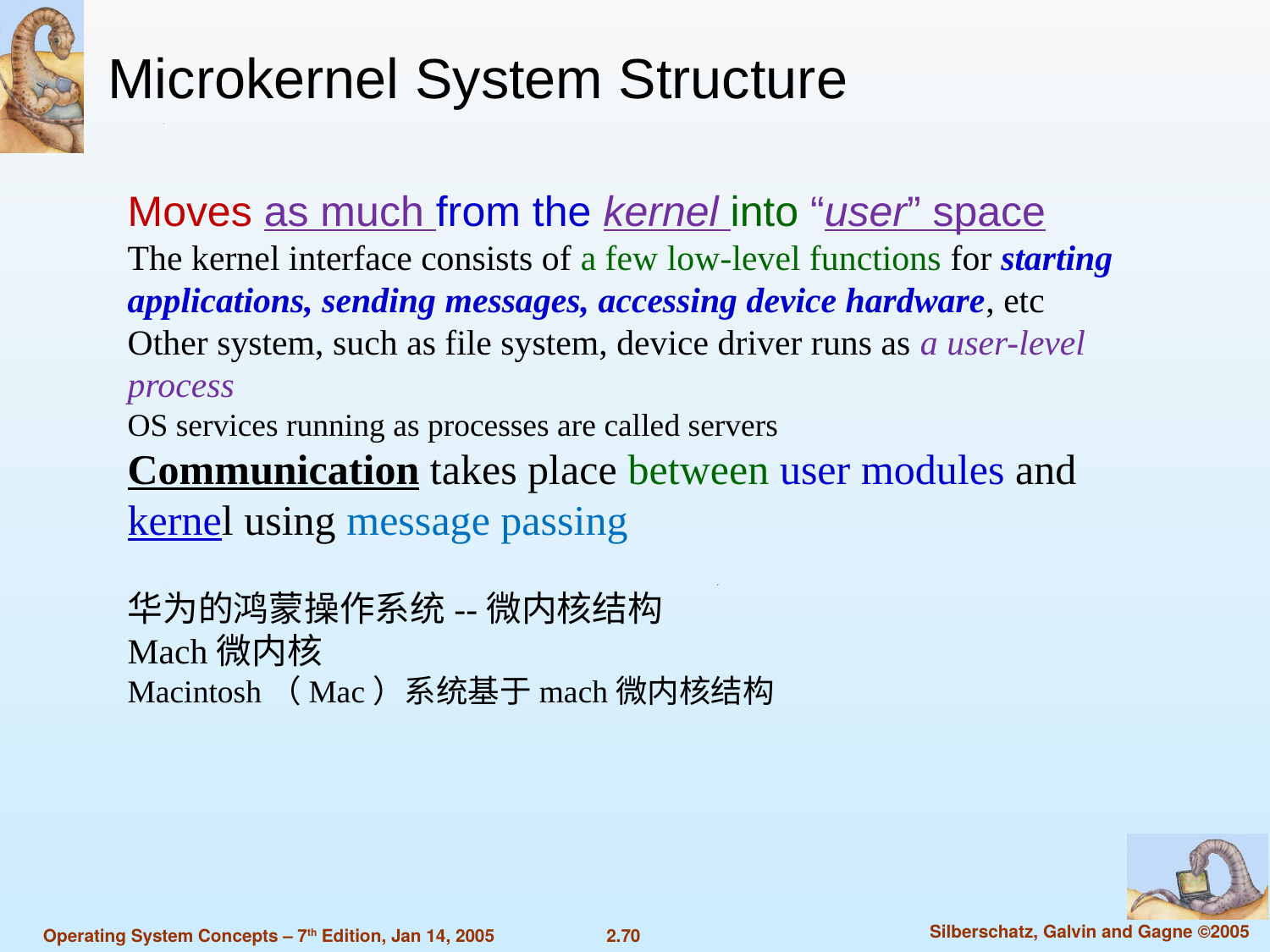

Microkernel System Structure
Moves as much from the kernel into “user” space
The kernel interface consists of a few low-level functions for starting applications, sending messages, accessing device hardware, etc
Other system, such as file system, device driver runs as a user-level process
OS services running as processes are called servers
Communication takes place between user modules and kernel using message passing

华为的鸿蒙操作系统--微内核结构
Mach微内核
Macintosh（Mac）系统基于mach微内核结构